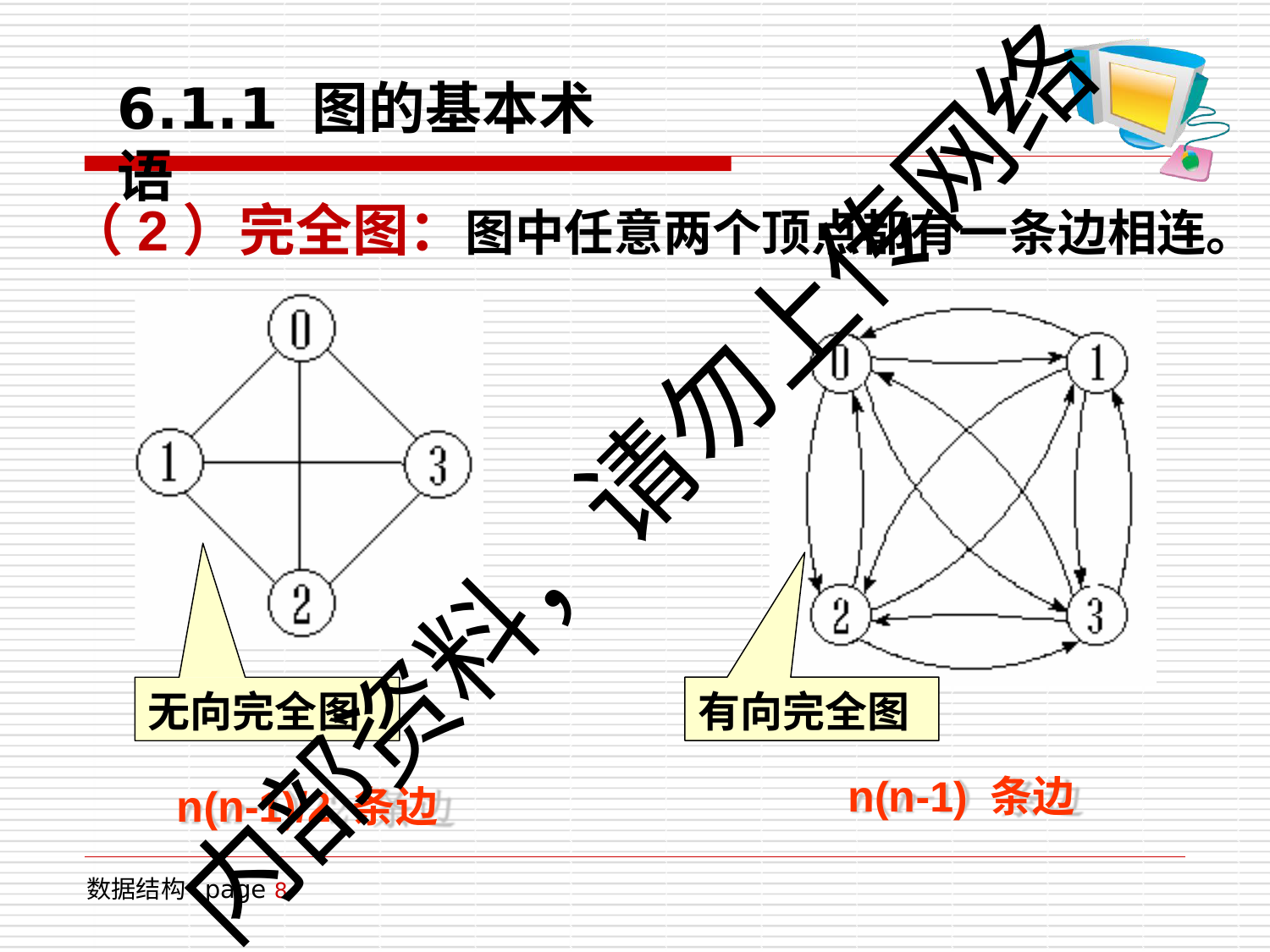

# 6.1.1 图的基本术语

（2）完全图：图中任意两个顶点都有一条边相连。

内部资料，请勿上传网络

无向完全图
有向完全图

n(n-1) 条边
n(n-1)/2 条边

数据结构 page 8